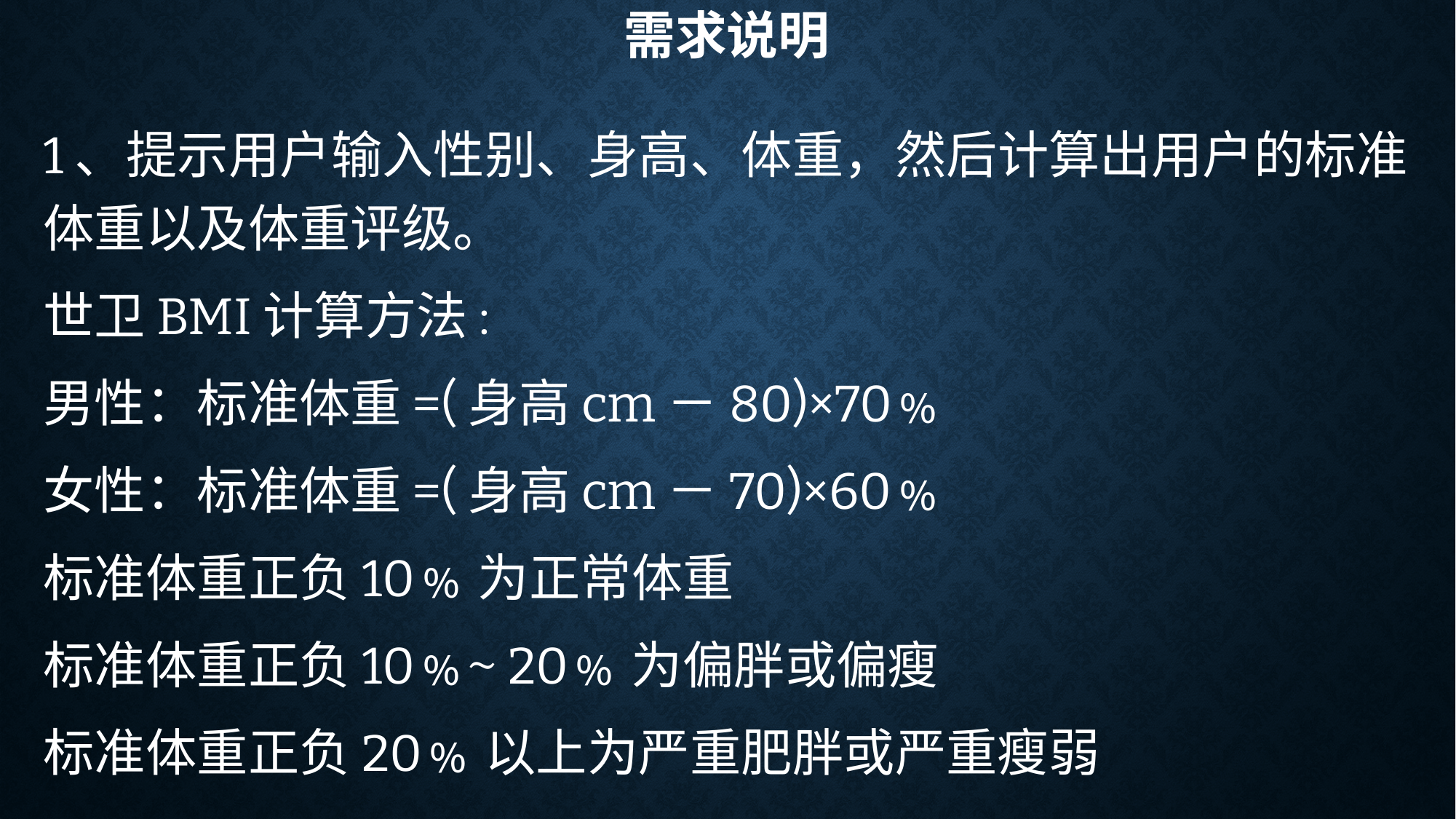

# 需求说明
1、提示用户输入性别、身高、体重，然后计算出用户的标准体重以及体重评级。
世卫BMI计算方法:
男性：标准体重=(身高cm－80)×70﹪
女性：标准体重=(身高cm－70)×60﹪
标准体重正负10﹪为正常体重
标准体重正负10﹪~ 20﹪为偏胖或偏瘦
标准体重正负20﹪以上为严重肥胖或严重瘦弱